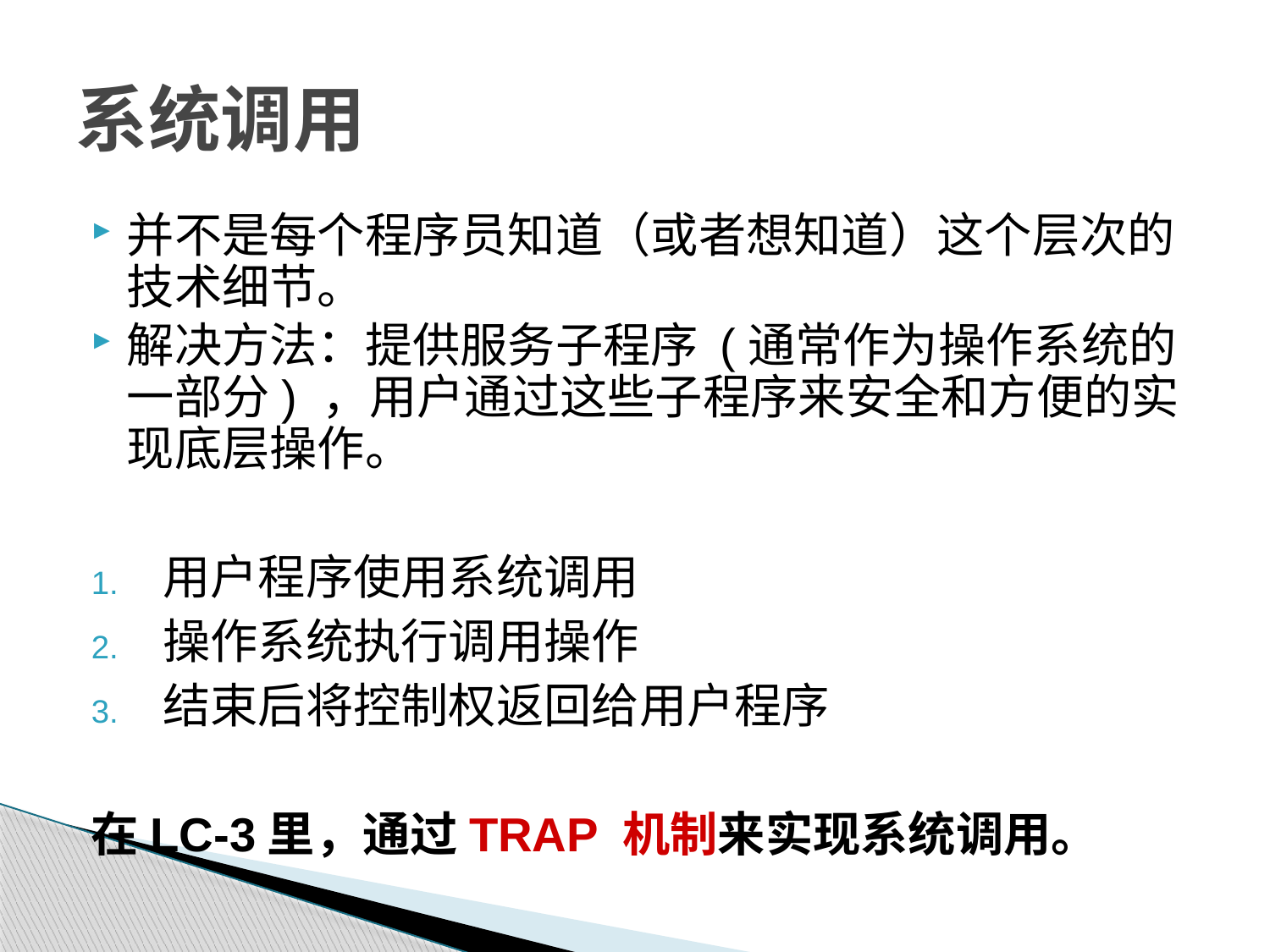

# 系统调用
并不是每个程序员知道（或者想知道）这个层次的技术细节。
解决方法：提供服务子程序 (通常作为操作系统的一部分) ，用户通过这些子程序来安全和方便的实现底层操作。

用户程序使用系统调用
操作系统执行调用操作
结束后将控制权返回给用户程序

在LC-3里，通过TRAP 机制来实现系统调用。